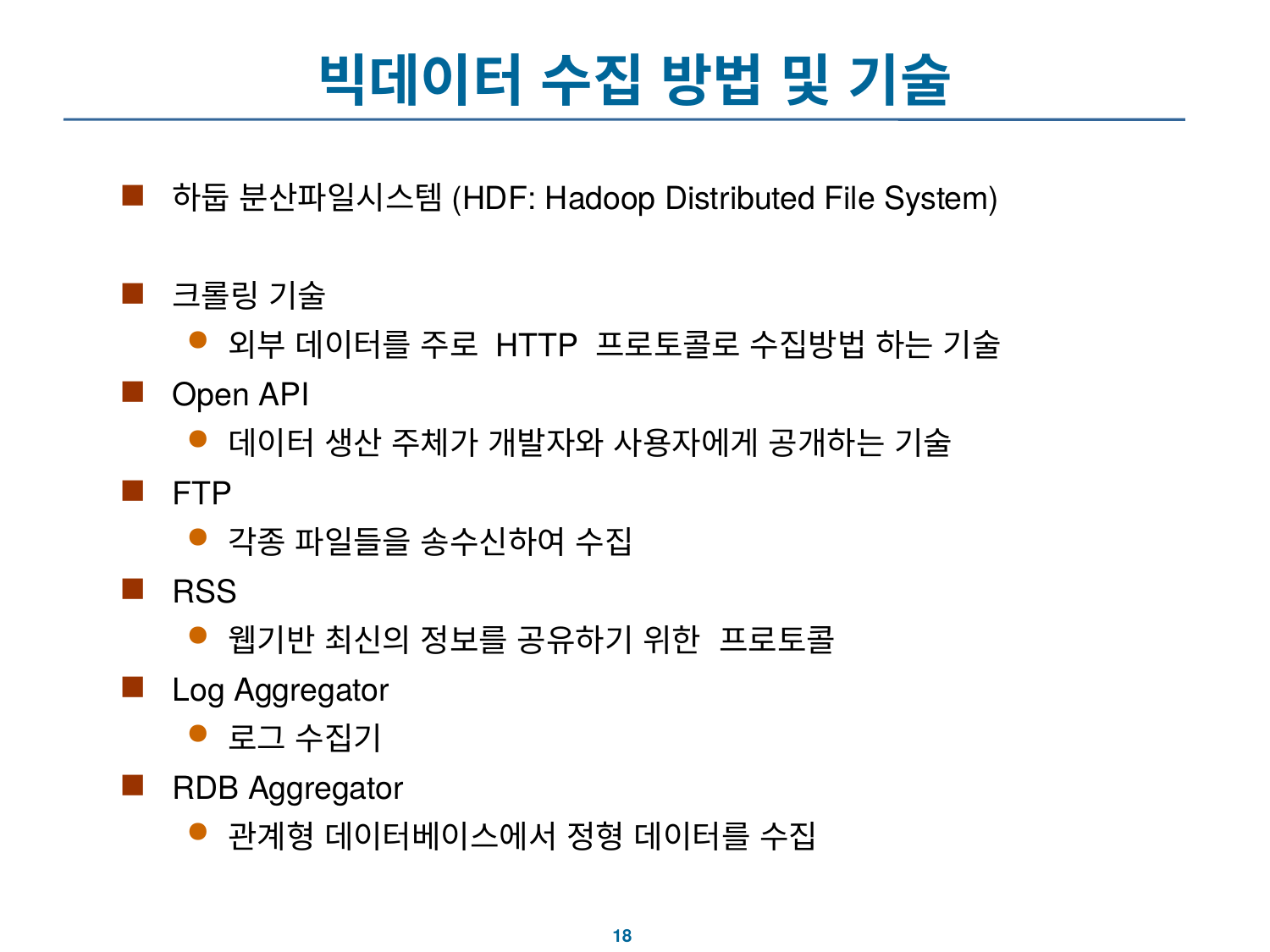

# 빅데이터 수집 방법 및 기술
하둡 분산파일시스템(HDF: Hadoop Distributed File System)

크롤링 기술
외부 데이터를 주로 HTTP 프로토콜로 수집방법 하는 기술
Open API
데이터 생산 주체가 개발자와 사용자에게 공개하는 기술
FTP
각종 파일들을 송수신하여 수집
RSS
웹기반 최신의 정보를 공유하기 위한  프로토콜
Log Aggregator
로그 수집기
RDB Aggregator
관계형 데이터베이스에서 정형 데이터를 수집